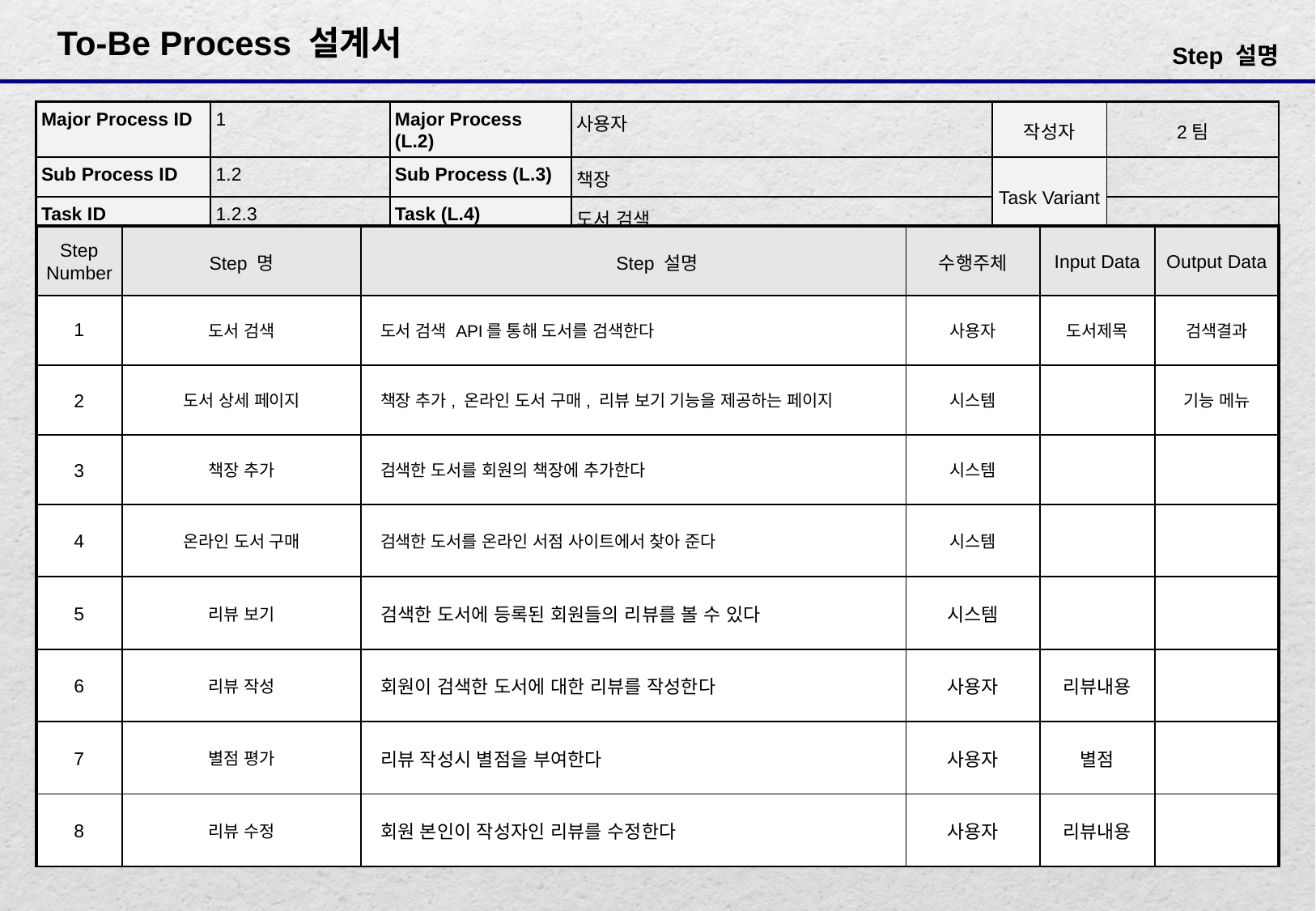

| Major Process ID | 1 | Major Process (L.2) | 사용자 | 작성자 | 2팀 |
| --- | --- | --- | --- | --- | --- |
| Sub Process ID | 1.2 | Sub Process (L.3) | 책장 | Task Variant |  |
| Task ID | 1.2.3 | Task (L.4) | 도서 검색 |  |  |
| Step Number | Step 명 | Step 설명 | 수행주체 | Input Data | Output Data |
| --- | --- | --- | --- | --- | --- |
| 1 | 도서 검색 | 도서 검색 API를 통해 도서를 검색한다 | 사용자 | 도서제목 | 검색결과 |
| 2 | 도서 상세 페이지 | 책장 추가, 온라인 도서 구매, 리뷰 보기 기능을 제공하는 페이지 | 시스템 |  | 기능 메뉴 |
| 3 | 책장 추가 | 검색한 도서를 회원의 책장에 추가한다 | 시스템 |  |  |
| 4 | 온라인 도서 구매 | 검색한 도서를 온라인 서점 사이트에서 찾아 준다 | 시스템 |  |  |
| 5 | 리뷰 보기 | 검색한 도서에 등록된 회원들의 리뷰를 볼 수 있다 | 시스템 |  |  |
| 6 | 리뷰 작성 | 회원이 검색한 도서에 대한 리뷰를 작성한다 | 사용자 | 리뷰내용 |  |
| 7 | 별점 평가 | 리뷰 작성시 별점을 부여한다 | 사용자 | 별점 |  |
| 8 | 리뷰 수정 | 회원 본인이 작성자인 리뷰를 수정한다 | 사용자 | 리뷰내용 |  |